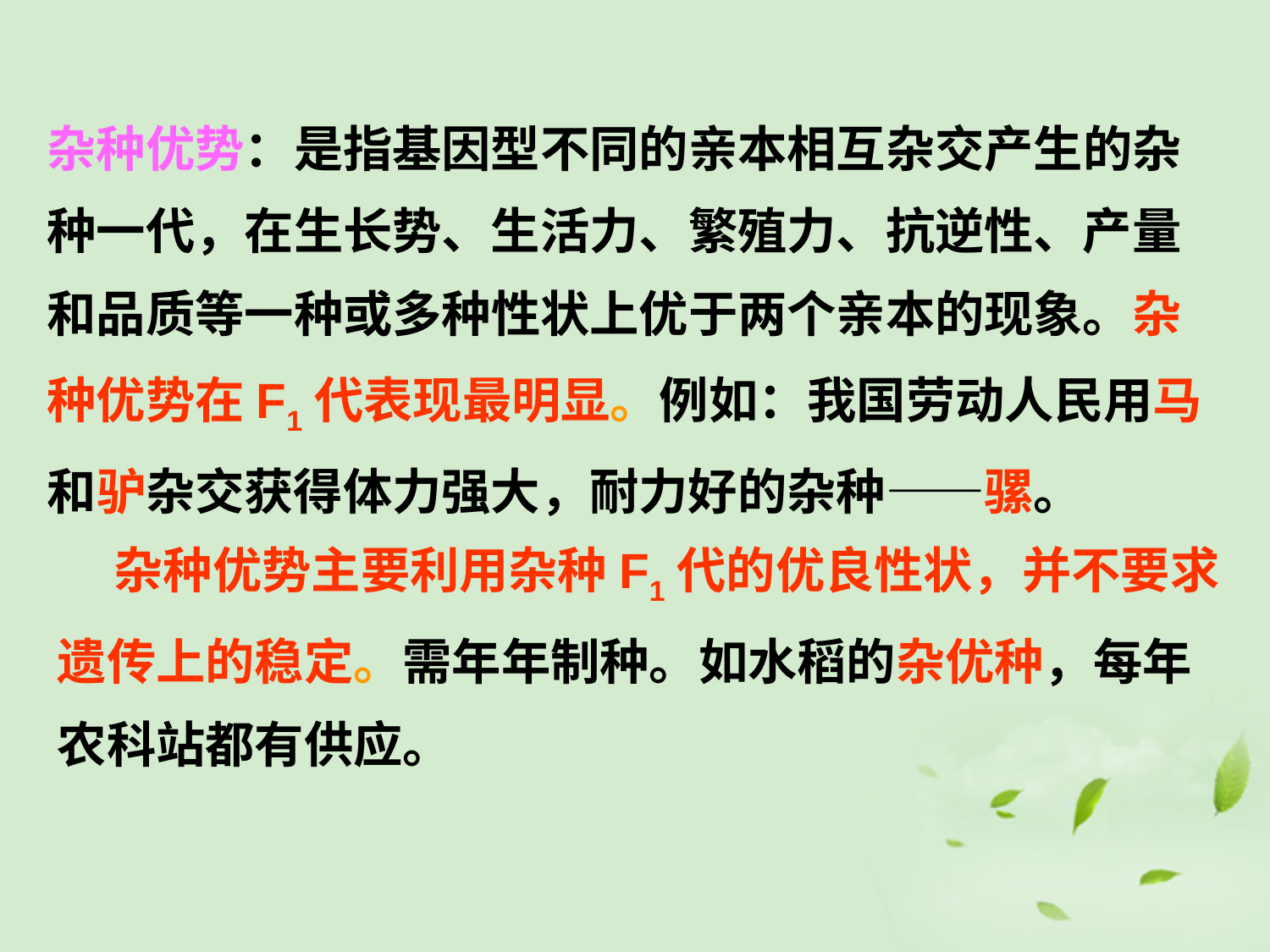

杂种优势：是指基因型不同的亲本相互杂交产生的杂种一代，在生长势、生活力、繁殖力、抗逆性、产量和品质等一种或多种性状上优于两个亲本的现象。杂种优势在F1代表现最明显。例如：我国劳动人民用马和驴杂交获得体力强大，耐力好的杂种——骡。
    杂种优势主要利用杂种F1代的优良性状，并不要求遗传上的稳定。需年年制种。如水稻的杂优种，每年农科站都有供应。